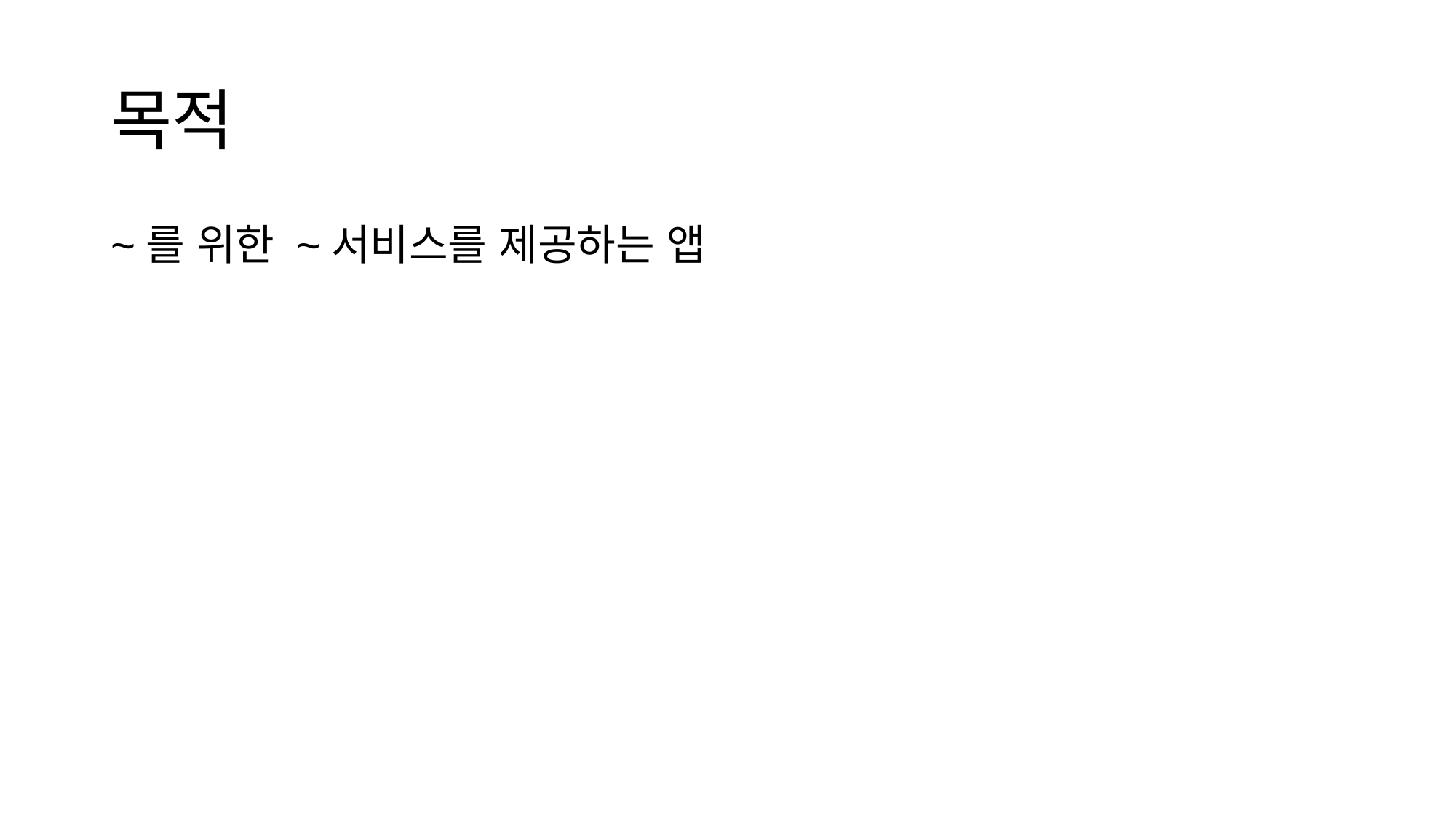

# 목적
~를 위한 ~서비스를 제공하는 앱